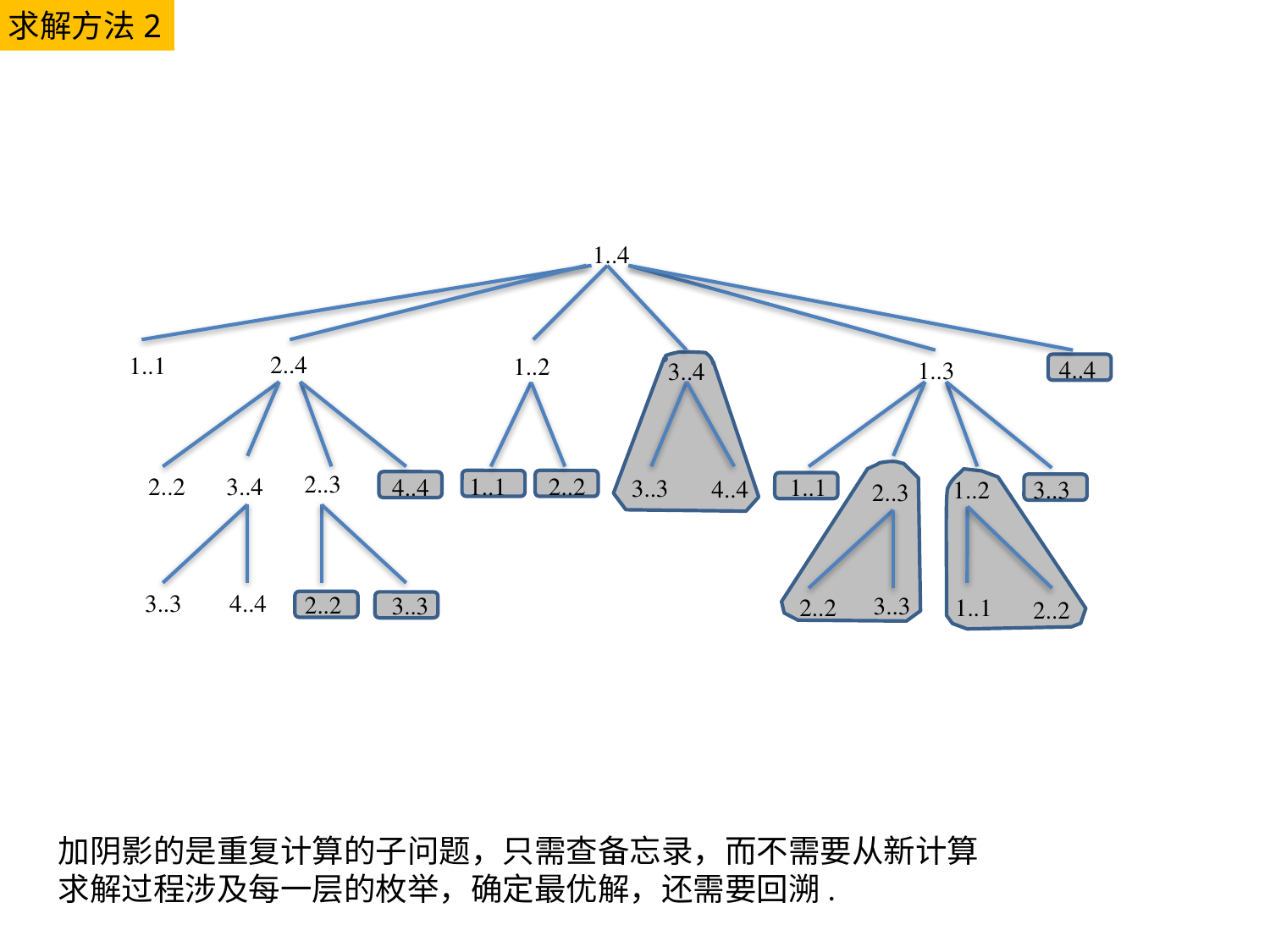

求解方法2
1..4
2..4
1..1
1..2
4..4
1..3
3..4

2..3
2..2
3..4
2..2
1..1
4..4
1..1
3..3
4..4
1..2
3..3

2..3

3..3
4..4
2..2
3..3
3..3
2..2
1..1
2..2

加阴影的是重复计算的子问题，只需查备忘录，而不需要从新计算
求解过程涉及每一层的枚举，确定最优解，还需要回溯.